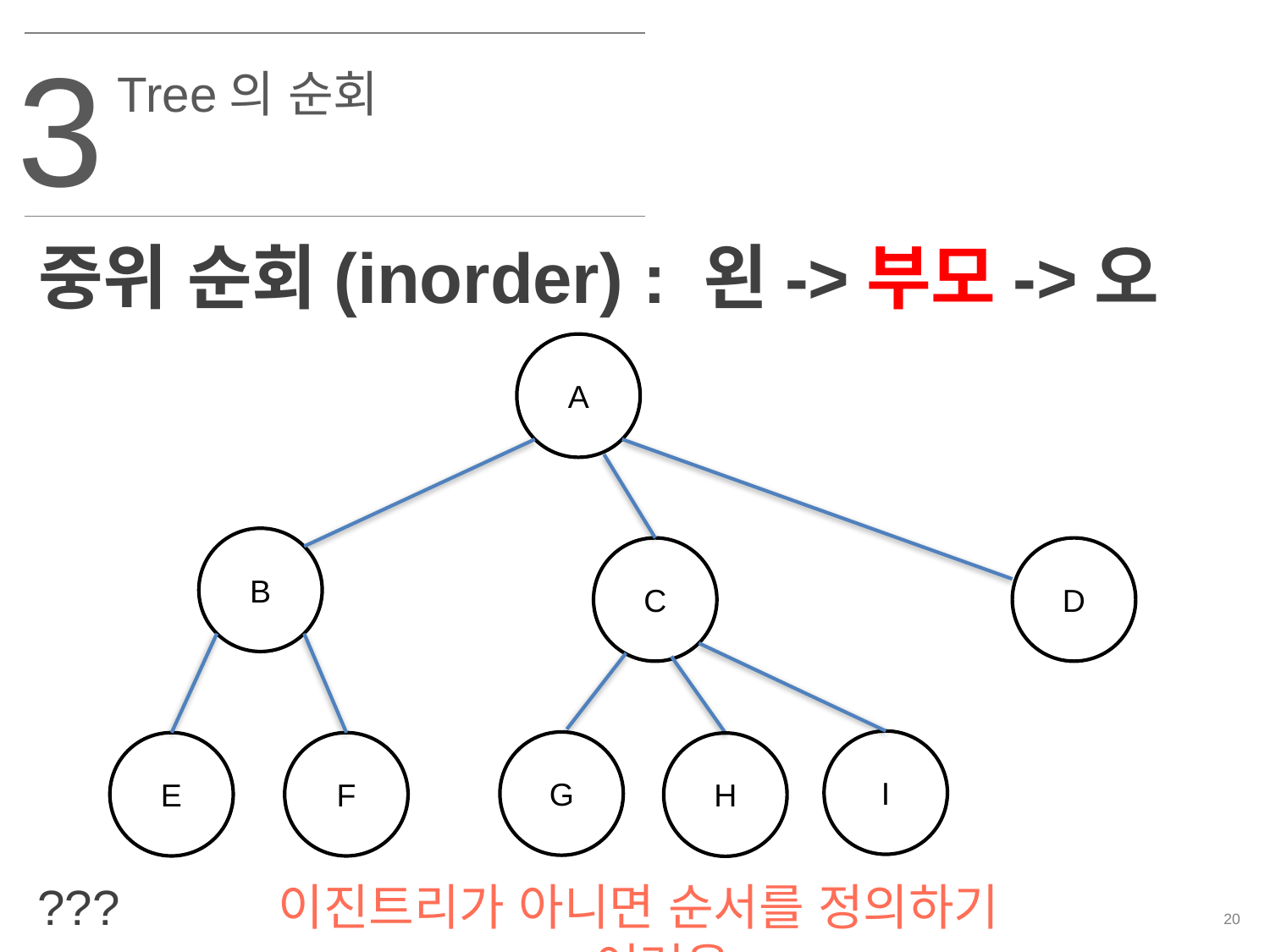

3
Tree의 순회
중위 순회(inorder) : 왼->부모->오
A
B
C
D
I
G
E
F
H
???
이진트리가 아니면 순서를 정의하기 어려움